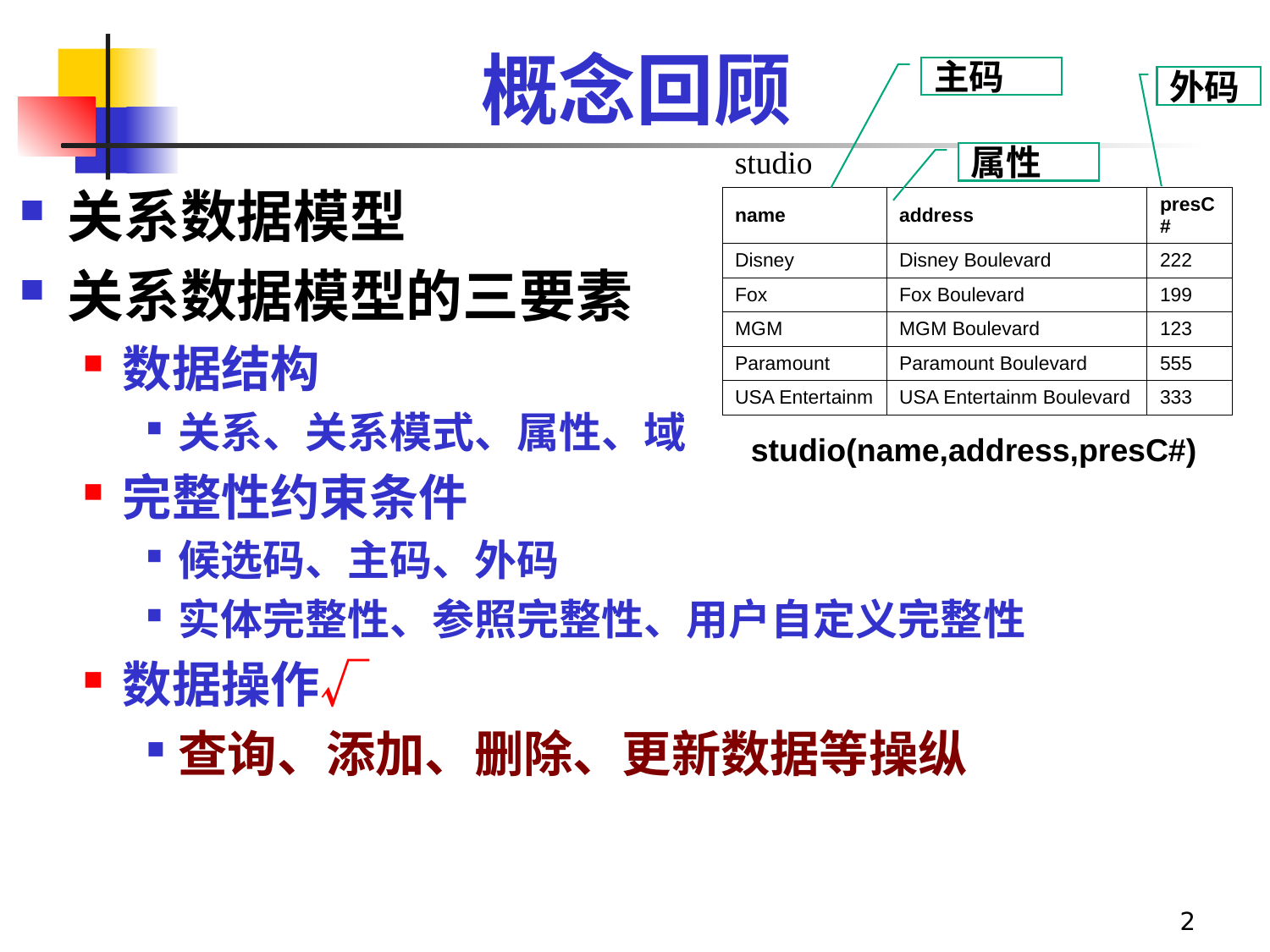

# 概念回顾
主码
外码
studio
属性
关系数据模型
关系数据模型的三要素
数据结构
关系、关系模式、属性、域
完整性约束条件
候选码、主码、外码
实体完整性、参照完整性、用户自定义完整性
数据操作√
查询、添加、删除、更新数据等操纵

| name | address | presC# |
| --- | --- | --- |
| Disney | Disney Boulevard | 222 |
| Fox | Fox Boulevard | 199 |
| MGM | MGM Boulevard | 123 |
| Paramount | Paramount Boulevard | 555 |
| USA Entertainm | USA Entertainm Boulevard | 333 |
studio(name,address,presC#)
2